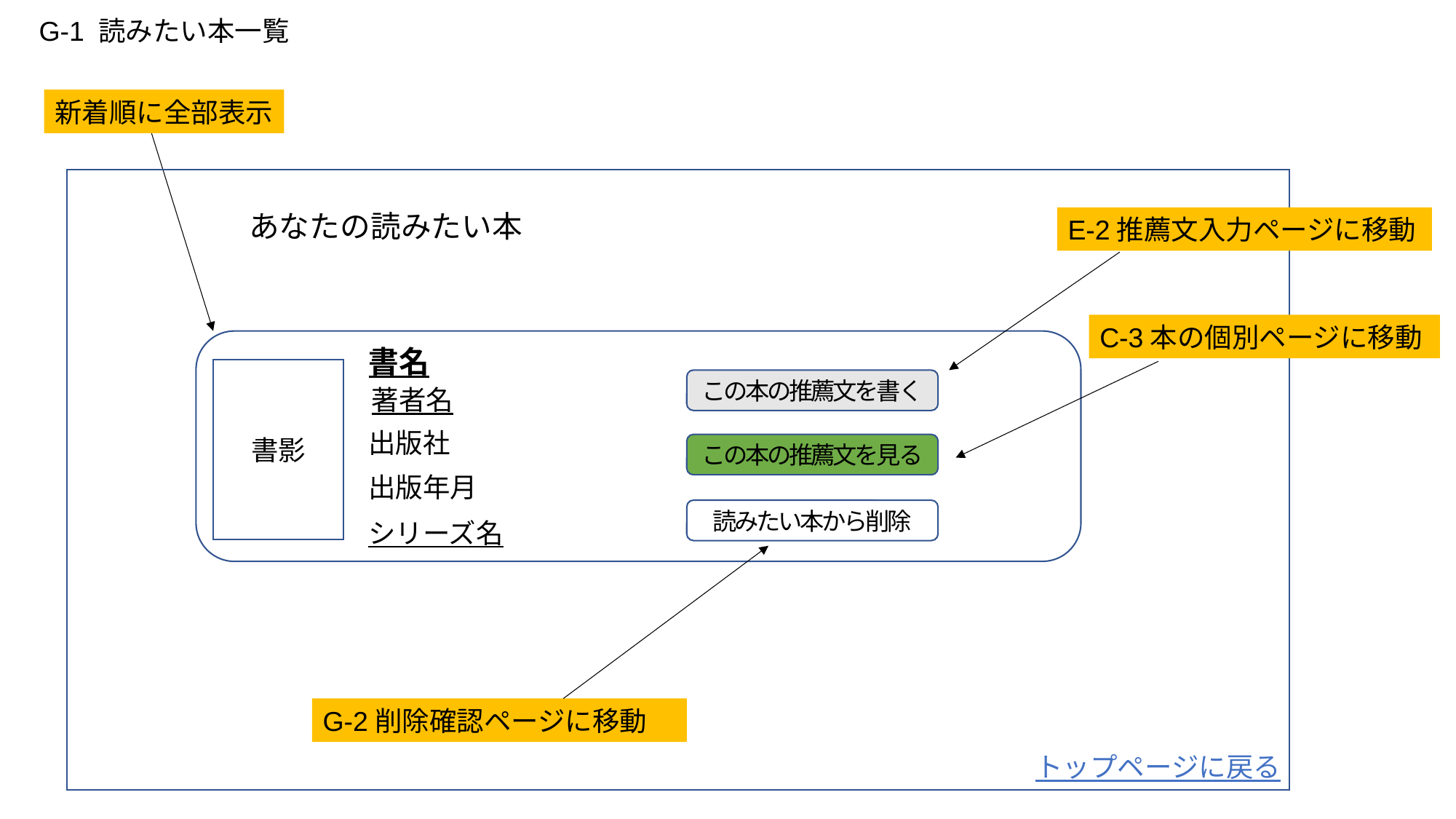

G-1 読みたい本一覧
新着順に全部表示

あなたの読みたい本
E-2推薦文入力ページに移動
C-3本の個別ページに移動

書名
書影
この本の推薦文を書く
著者名
出版社
この本の推薦文を見る
出版年月
読みたい本から削除
シリーズ名
G-2削除確認ページに移動
トップページに戻る